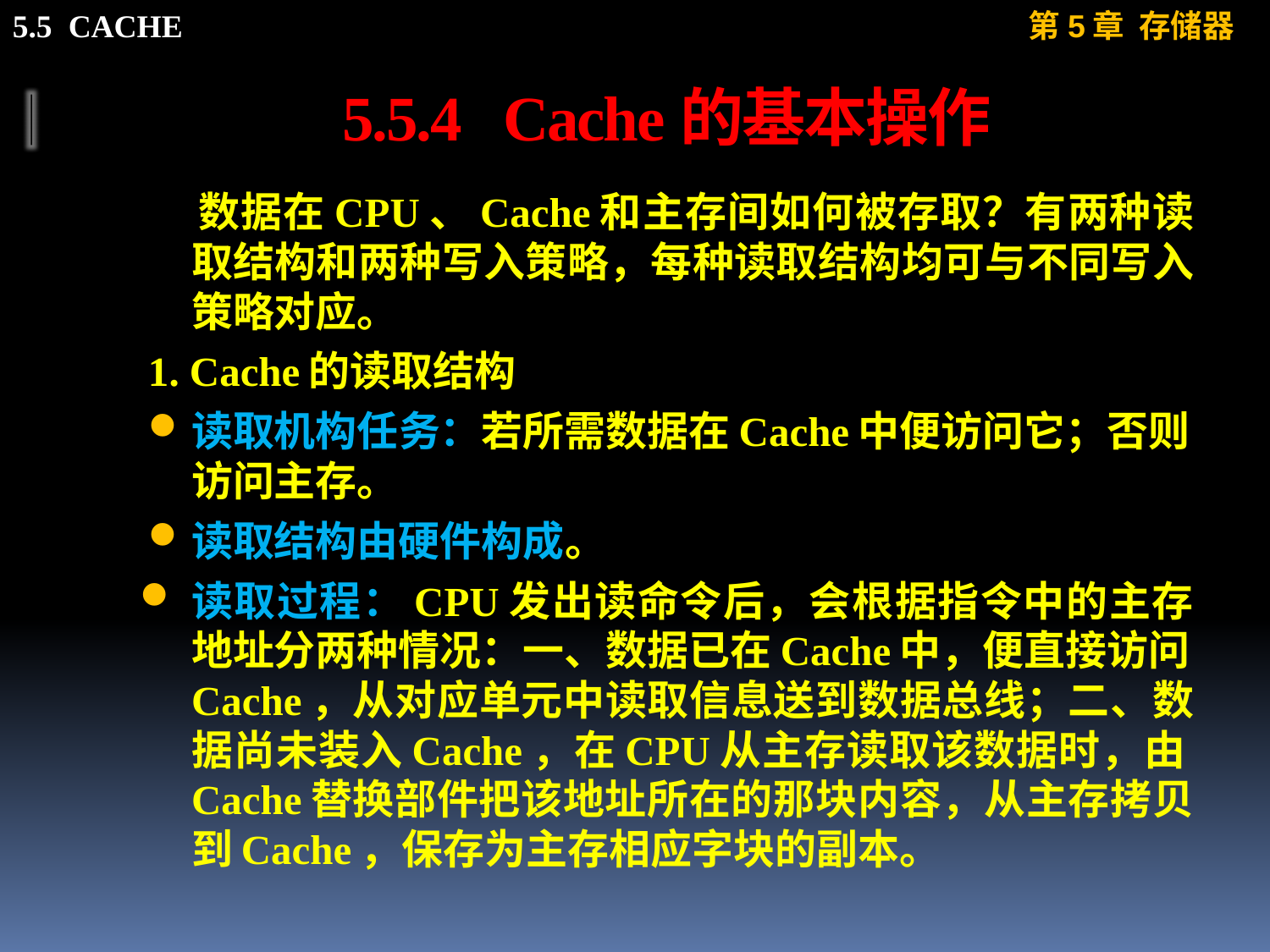

# 5.5.4   Cache的基本操作
    数据在CPU、Cache和主存间如何被存取？有两种读取结构和两种写入策略，每种读取结构均可与不同写入策略对应。
1. Cache的读取结构
读取机构任务：若所需数据在Cache中便访问它；否则访问主存。
读取结构由硬件构成。
读取过程：CPU发出读命令后，会根据指令中的主存地址分两种情况：一、数据已在Cache中，便直接访问Cache，从对应单元中读取信息送到数据总线；二、数据尚未装入Cache，在CPU从主存读取该数据时，由Cache替换部件把该地址所在的那块内容，从主存拷贝到Cache，保存为主存相应字块的副本。